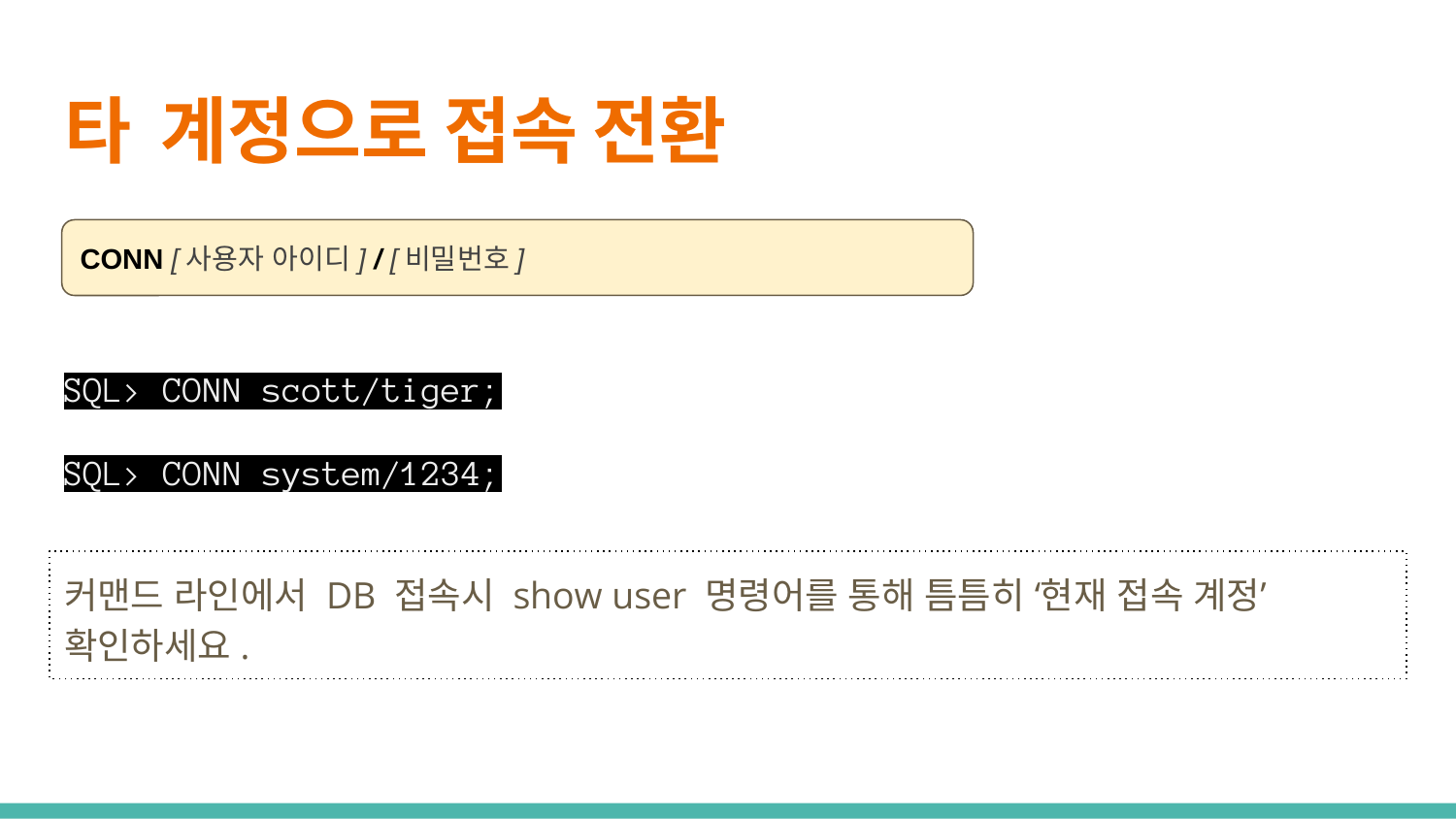

# 타  계정으로 접속 전환
CONN [사용자 아이디] / [비밀번호]
SQL> CONN scott/tiger;
SQL> CONN system/1234;

커맨드 라인에서 DB 접속시 show user 명령어를 통해 틈틈히 ‘현재 접속 계정’ 확인하세요.